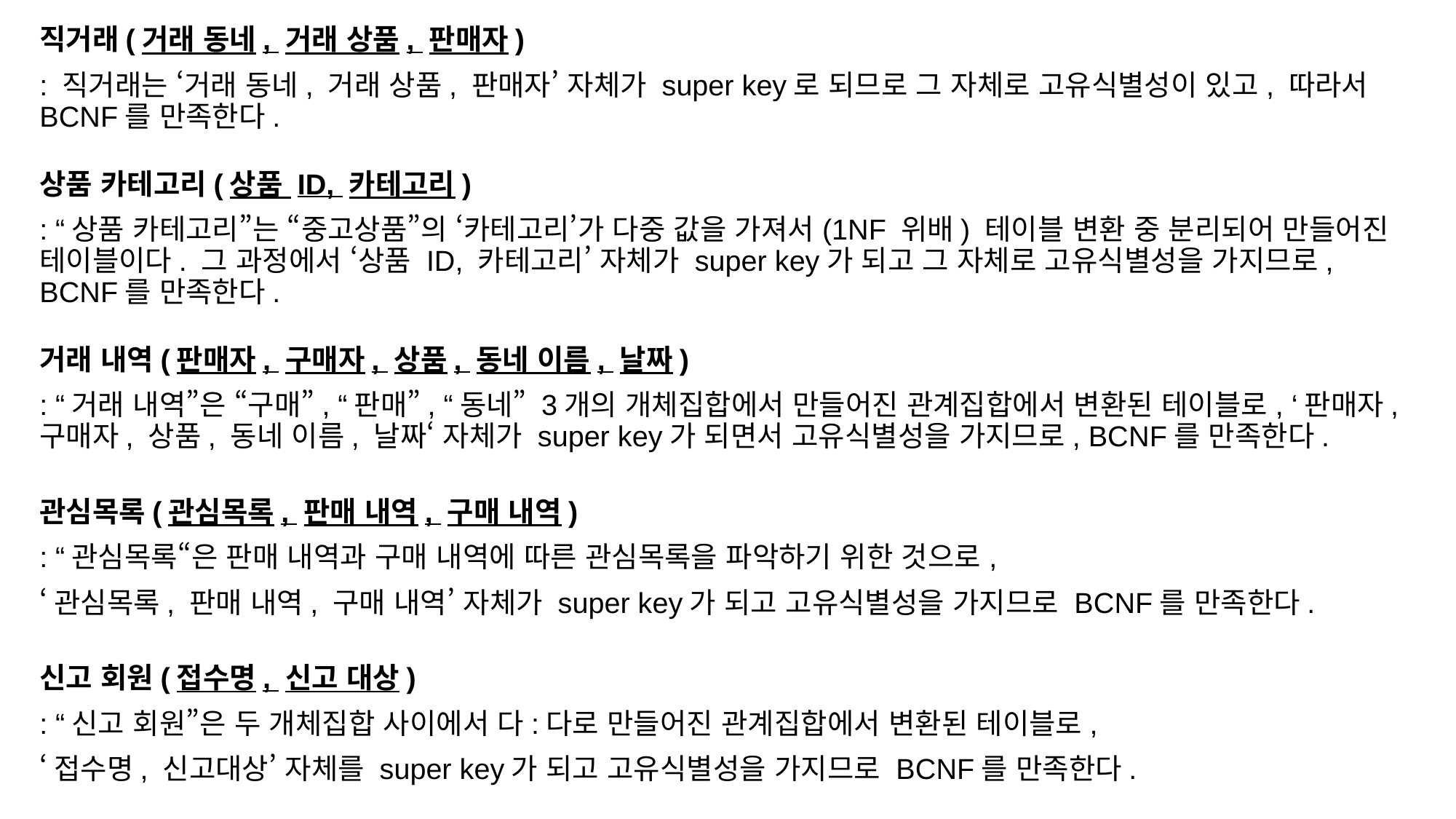

직거래(거래 동네, 거래 상품, 판매자)
: 직거래는 ‘거래 동네, 거래 상품, 판매자’ 자체가 super key로 되므로 그 자체로 고유식별성이 있고, 따라서 BCNF를 만족한다.

상품 카테고리(상품 ID, 카테고리)
: “상품 카테고리”는 “중고상품”의 ‘카테고리’가 다중 값을 가져서(1NF 위배) 테이블 변환 중 분리되어 만들어진 테이블이다. 그 과정에서 ‘상품 ID, 카테고리’ 자체가 super key가 되고 그 자체로 고유식별성을 가지므로, BCNF를 만족한다.

거래 내역(판매자, 구매자, 상품, 동네 이름, 날짜)
: “거래 내역”은 “구매”, “판매”, “동네” 3개의 개체집합에서 만들어진 관계집합에서 변환된 테이블로, ‘판매자, 구매자, 상품, 동네 이름, 날짜‘ 자체가 super key가 되면서 고유식별성을 가지므로, BCNF를 만족한다.

관심목록(관심목록, 판매 내역, 구매 내역)
: “관심목록“은 판매 내역과 구매 내역에 따른 관심목록을 파악하기 위한 것으로,
‘관심목록, 판매 내역, 구매 내역’ 자체가 super key가 되고 고유식별성을 가지므로 BCNF를 만족한다.

신고 회원(접수명, 신고 대상)
: “신고 회원”은 두 개체집합 사이에서 다:다로 만들어진 관계집합에서 변환된 테이블로,
‘접수명, 신고대상’ 자체를 super key가 되고 고유식별성을 가지므로 BCNF를 만족한다.